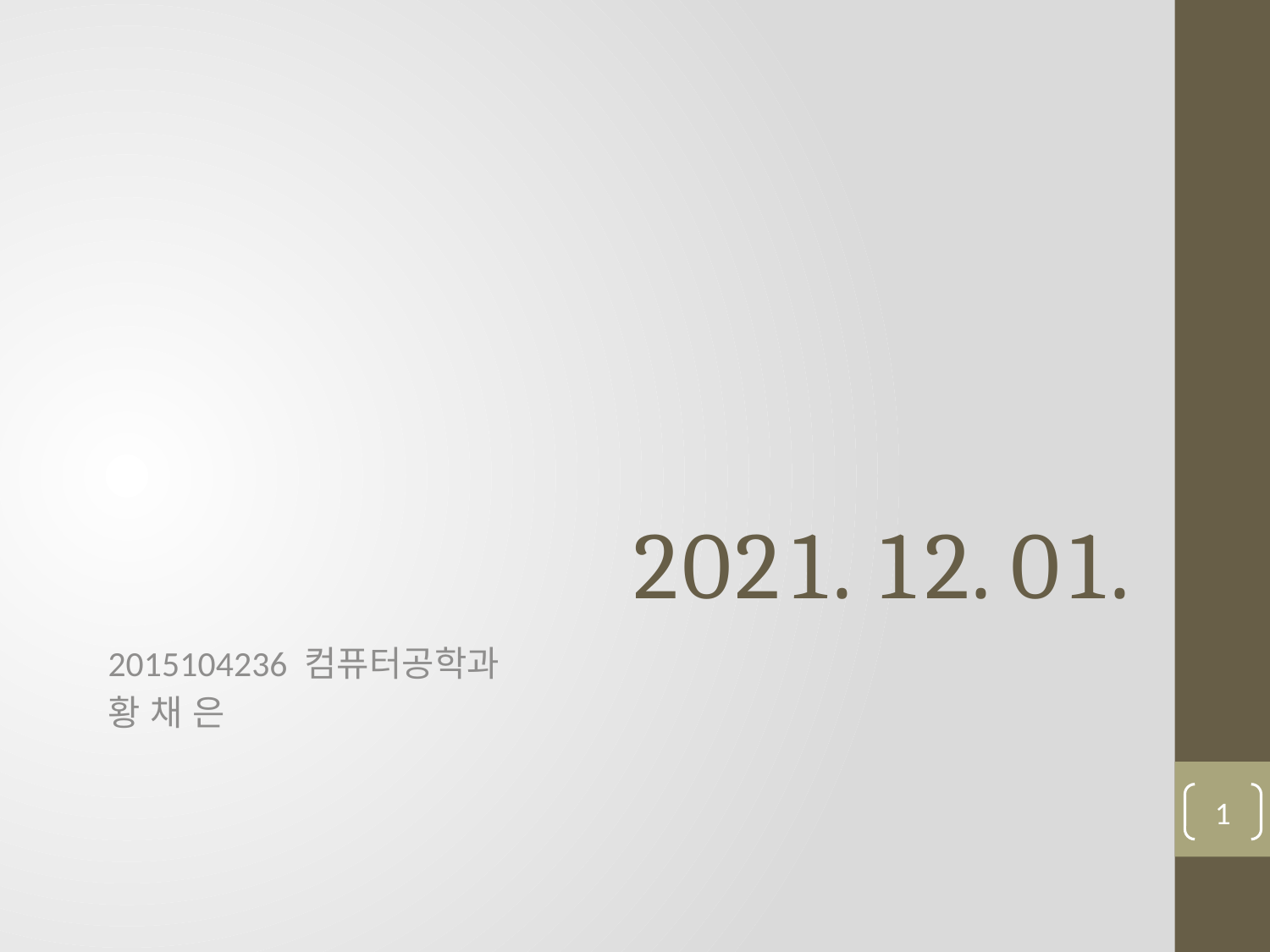

# 2021. 12. 01.
2015104236 컴퓨터공학과
황 채 은

1